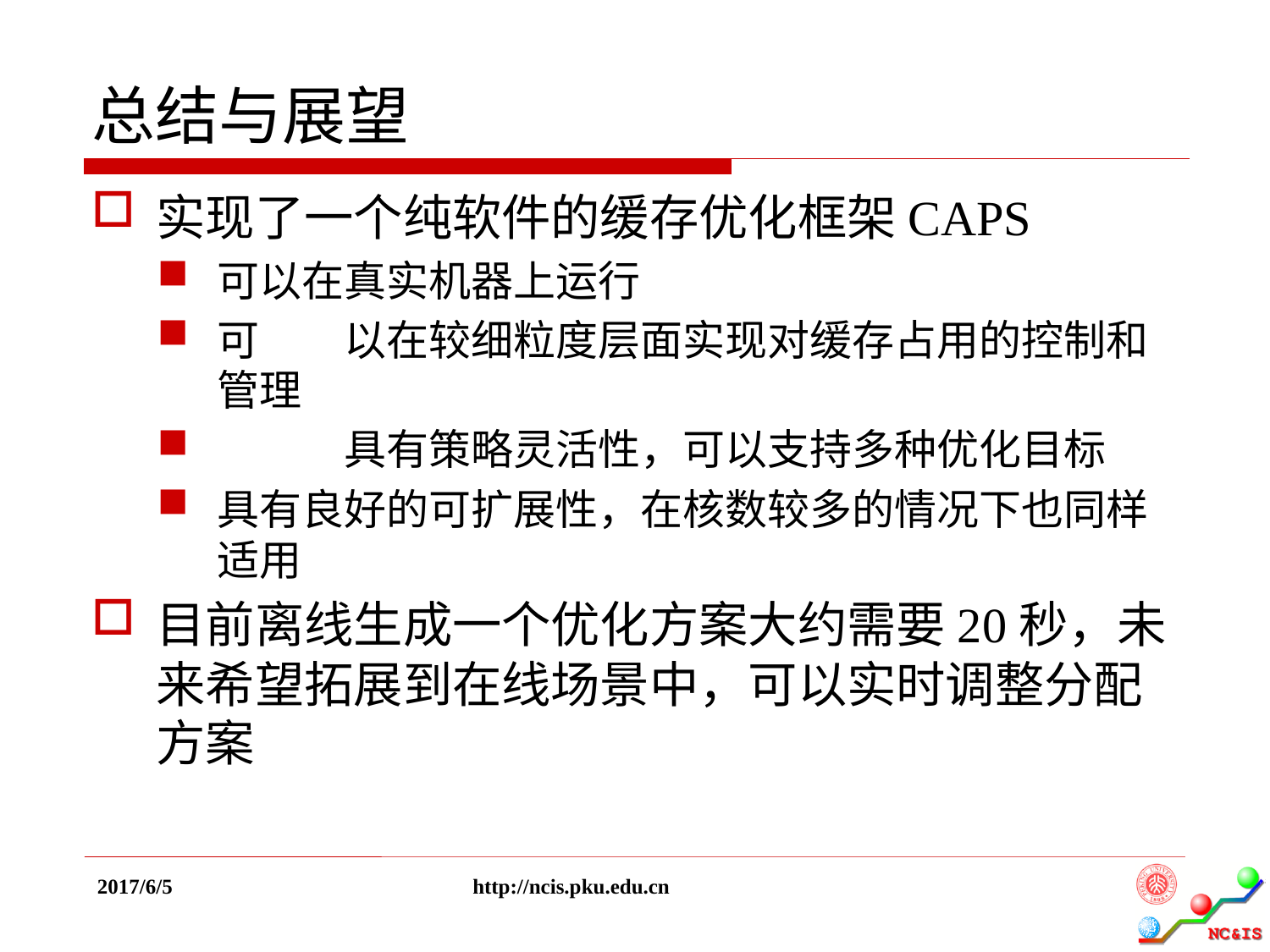

# 总结与展望
实现了一个纯软件的缓存优化框架CAPS
可以在真实机器上运行
可	以在较细粒度层面实现对缓存占用的控制和管理
	具有策略灵活性，可以支持多种优化目标
具有良好的可扩展性，在核数较多的情况下也同样适用
目前离线生成一个优化方案大约需要20秒，未来希望拓展到在线场景中，可以实时调整分配方案
2017/6/5
http://ncis.pku.edu.cn